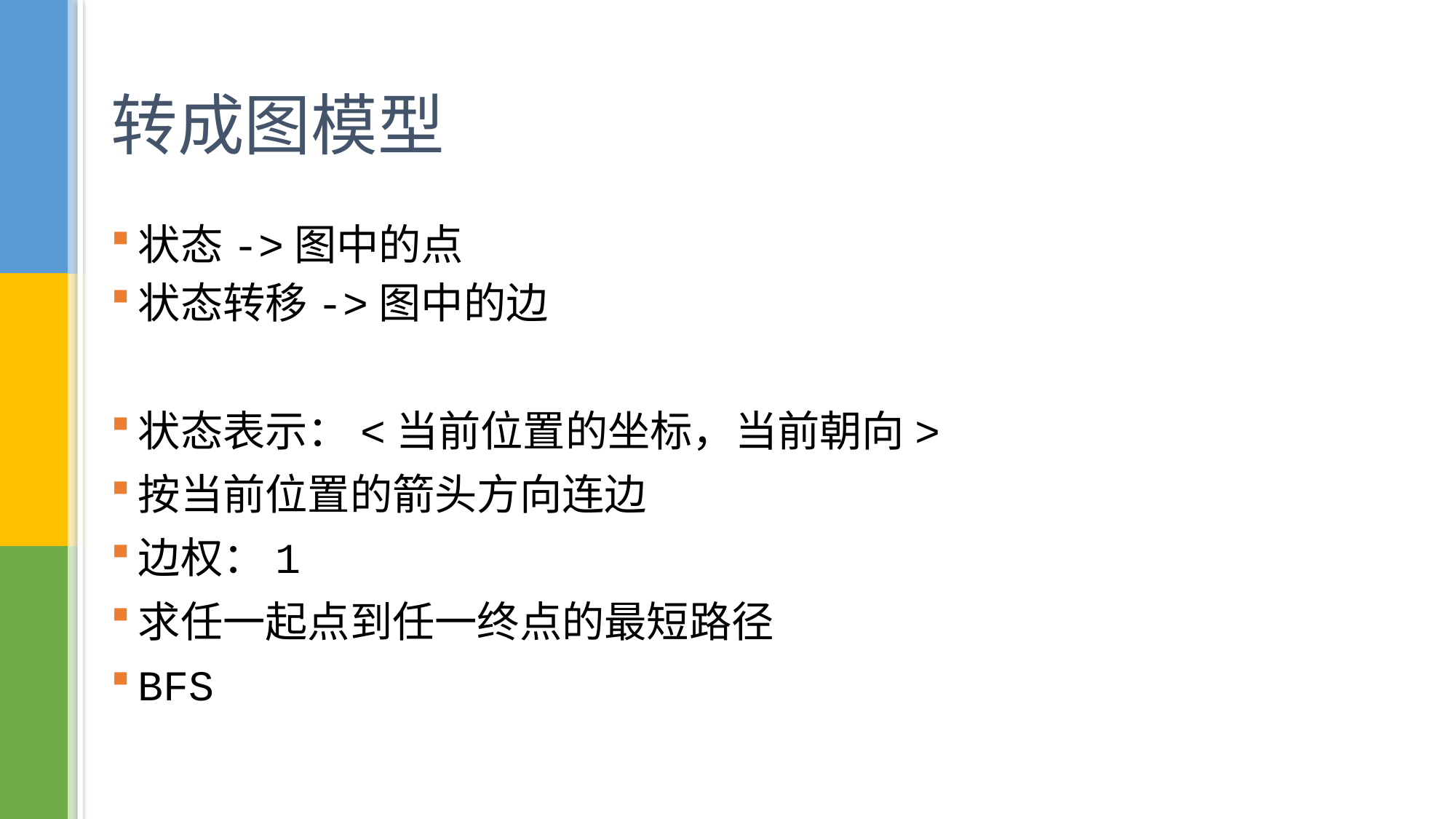

# 转成图模型
状态->图中的点
状态转移->图中的边

状态表示：<当前位置的坐标，当前朝向>
按当前位置的箭头方向连边
边权：1
求任一起点到任一终点的最短路径
BFS